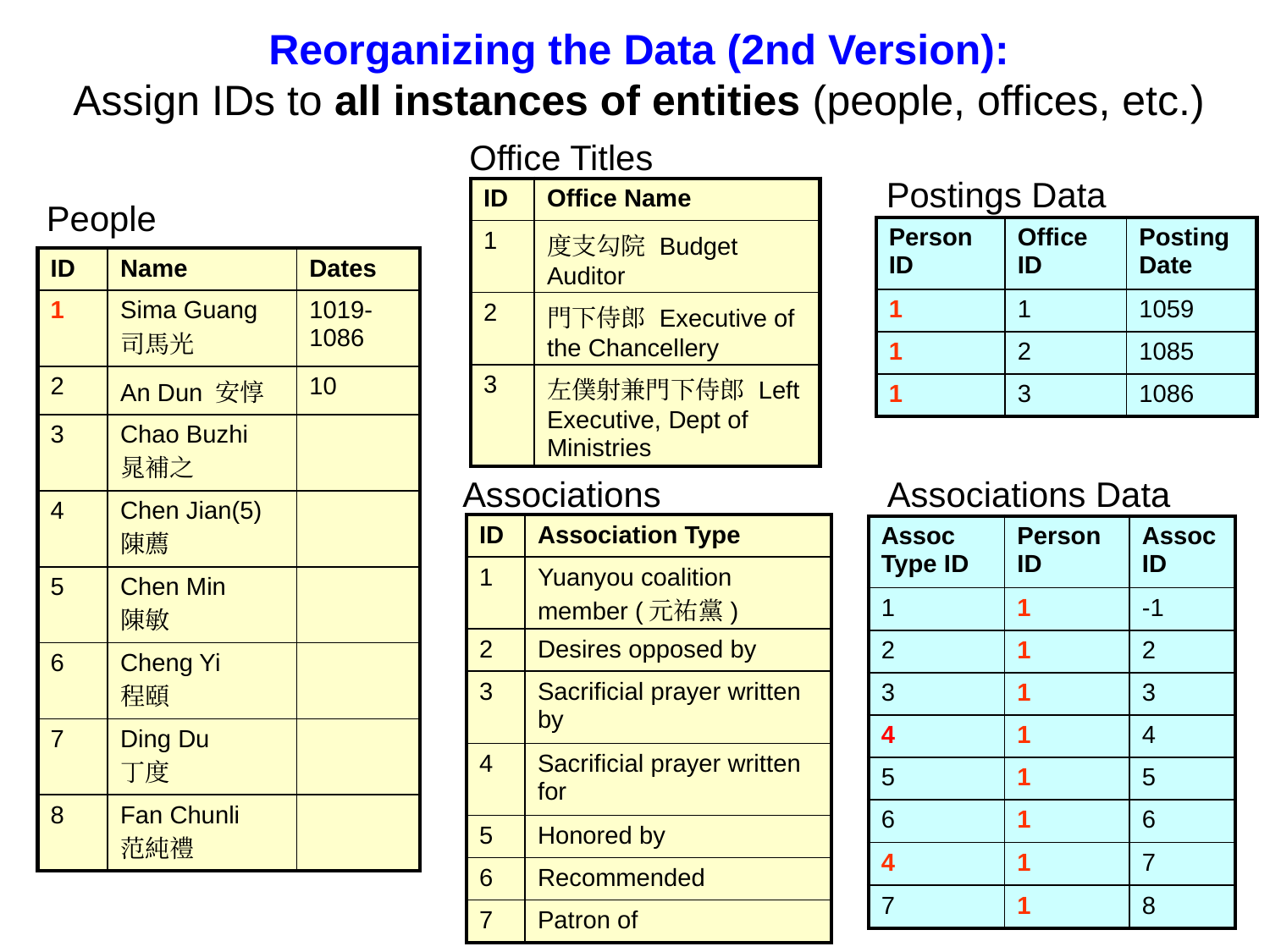

Reorganizing the Data (2nd Version):
Assign IDs to all instances of entities (people, offices, etc.)
Office Titles
Postings Data
| ID | Office Name |
| --- | --- |
| 1 | 度支勾院 Budget Auditor |
| 2 | 門下侍郎 Executive of the Chancellery |
| 3 | 左僕射兼門下侍郎 Left Executive, Dept of Ministries |
People
| Person ID | Office ID | Posting Date |
| --- | --- | --- |
| 1 | 1 | 1059 |
| 1 | 2 | 1085 |
| 1 | 3 | 1086 |
| ID | Name | Dates |
| --- | --- | --- |
| 1 | Sima Guang 司馬光 | 1019-1086 |
| 2 | An Dun 安惇 | 10 |
| 3 | Chao Buzhi 晁補之 |  |
| 4 | Chen Jian(5) 陳薦 |  |
| 5 | Chen Min 陳敏 |  |
| 6 | Cheng Yi 程頤 |  |
| 7 | Ding Du 丁度 |  |
| 8 | Fan Chunli 范純禮 |  |
Associations
Associations Data
| ID | Association Type |
| --- | --- |
| 1 | Yuanyou coalition member (元祐黨) |
| 2 | Desires opposed by |
| 3 | Sacrificial prayer written by |
| 4 | Sacrificial prayer written for |
| 5 | Honored by |
| 6 | Recommended |
| 7 | Patron of |
| Assoc Type ID | Person ID | Assoc ID |
| --- | --- | --- |
| 1 | 1 | -1 |
| 2 | 1 | 2 |
| 3 | 1 | 3 |
| 4 | 1 | 4 |
| 5 | 1 | 5 |
| 6 | 1 | 6 |
| 4 | 1 | 7 |
| 7 | 1 | 8 |